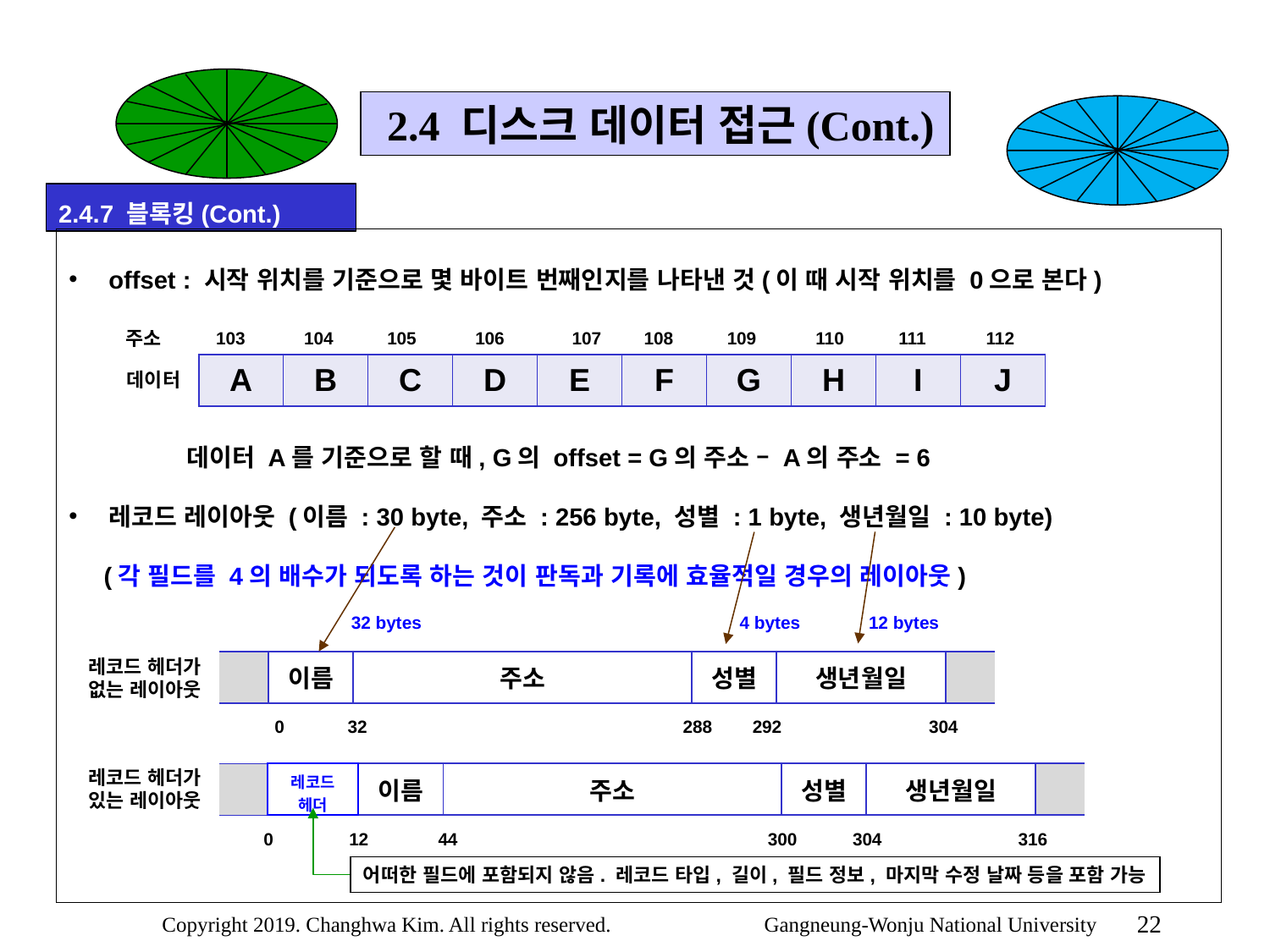

2.4 디스크 데이터 접근(Cont.)

2.4.7 블록킹(Cont.)

offset : 시작 위치를 기준으로 몇 바이트 번째인지를 나타낸 것(이 때 시작 위치를 0으로 본다)

                데이터 A를 기준으로 할 때, G의 offset = G의 주소 – A의 주소 = 6

레코드 레이아웃 (이름 : 30 byte, 주소 : 256 byte, 성별 : 1 byte, 생년월일 : 10 byte)

     (각 필드를 4의 배수가 되도록 하는 것이 판독과 기록에 효율적일 경우의 레이아웃)

주소
103
104
105
106
107
108
109
110
111
112
| A | B | C | D | E | F | G | H | I | J |
| --- | --- | --- | --- | --- | --- | --- | --- | --- | --- |
데이터
32 bytes
4 bytes
12 bytes
레코드 헤더가
없는 레이아웃
| 이름 | 주소 | 성별 | 생년월일 |
| --- | --- | --- | --- |
|  |
| --- |
|  |
| --- |
0
32
288
292
304
레코드 헤더가
있는 레이아웃
| 레코드 헤더 |
| --- |
| 이름 | 주소 | 성별 | 생년월일 |
| --- | --- | --- | --- |
|  |
| --- |
|  |
| --- |
0
12
44
300
304
316
어떠한 필드에 포함되지 않음. 레코드 타입, 길이, 필드 정보, 마지막 수정 날짜 등을 포함 가능
22
Copyright 2019. Changhwa Kim. All rights reserved.                             Gangneung-Wonju National University